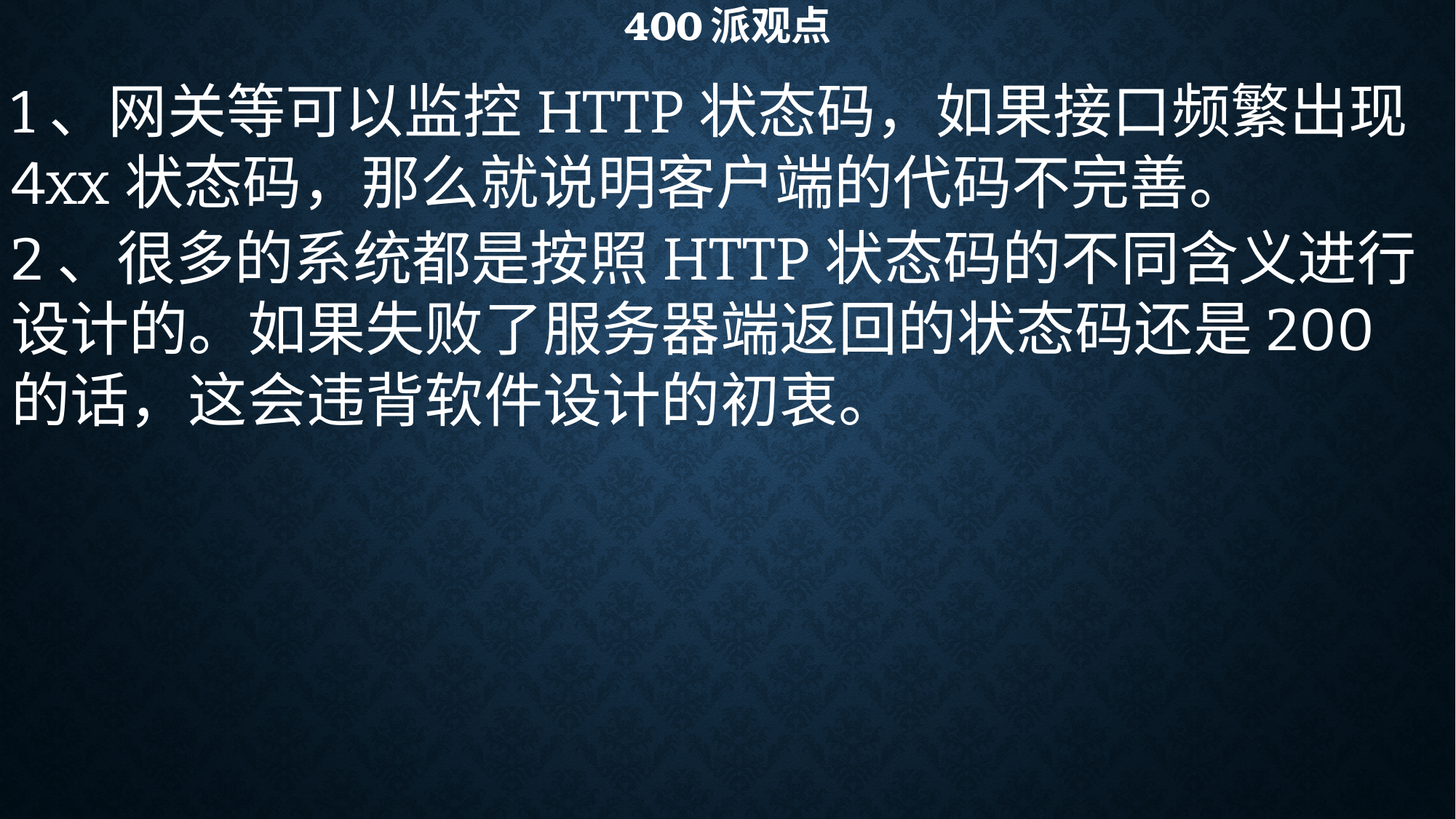

# 400派观点
1、网关等可以监控HTTP状态码，如果接口频繁出现4xx状态码，那么就说明客户端的代码不完善。
2、很多的系统都是按照HTTP状态码的不同含义进行设计的。如果失败了服务器端返回的状态码还是200的话，这会违背软件设计的初衷。